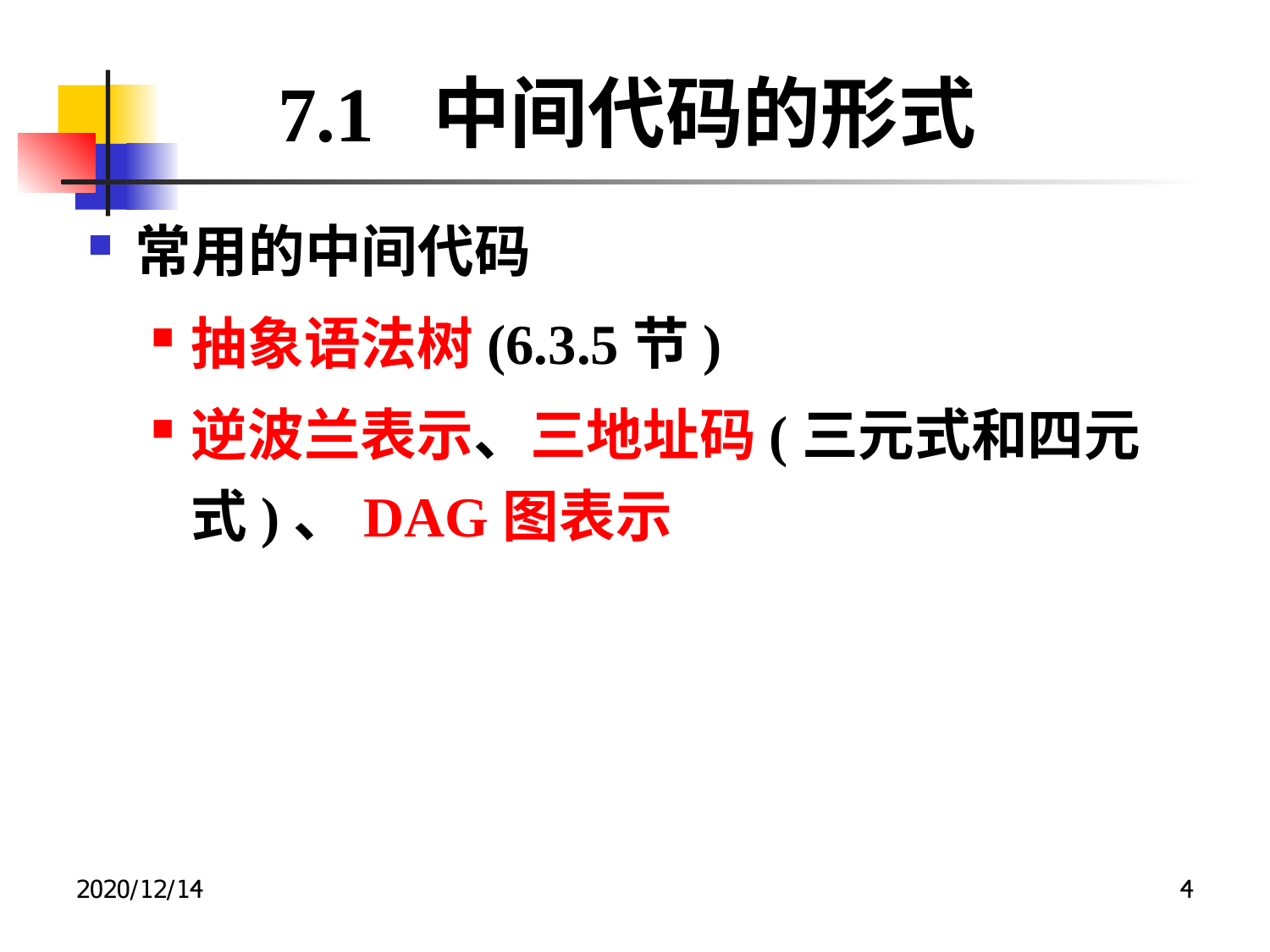

7.1  中间代码的形式
常用的中间代码
抽象语法树(6.3.5节)
逆波兰表示、三地址码(三元式和四元式)、DAG图表示
2020/12/14
4